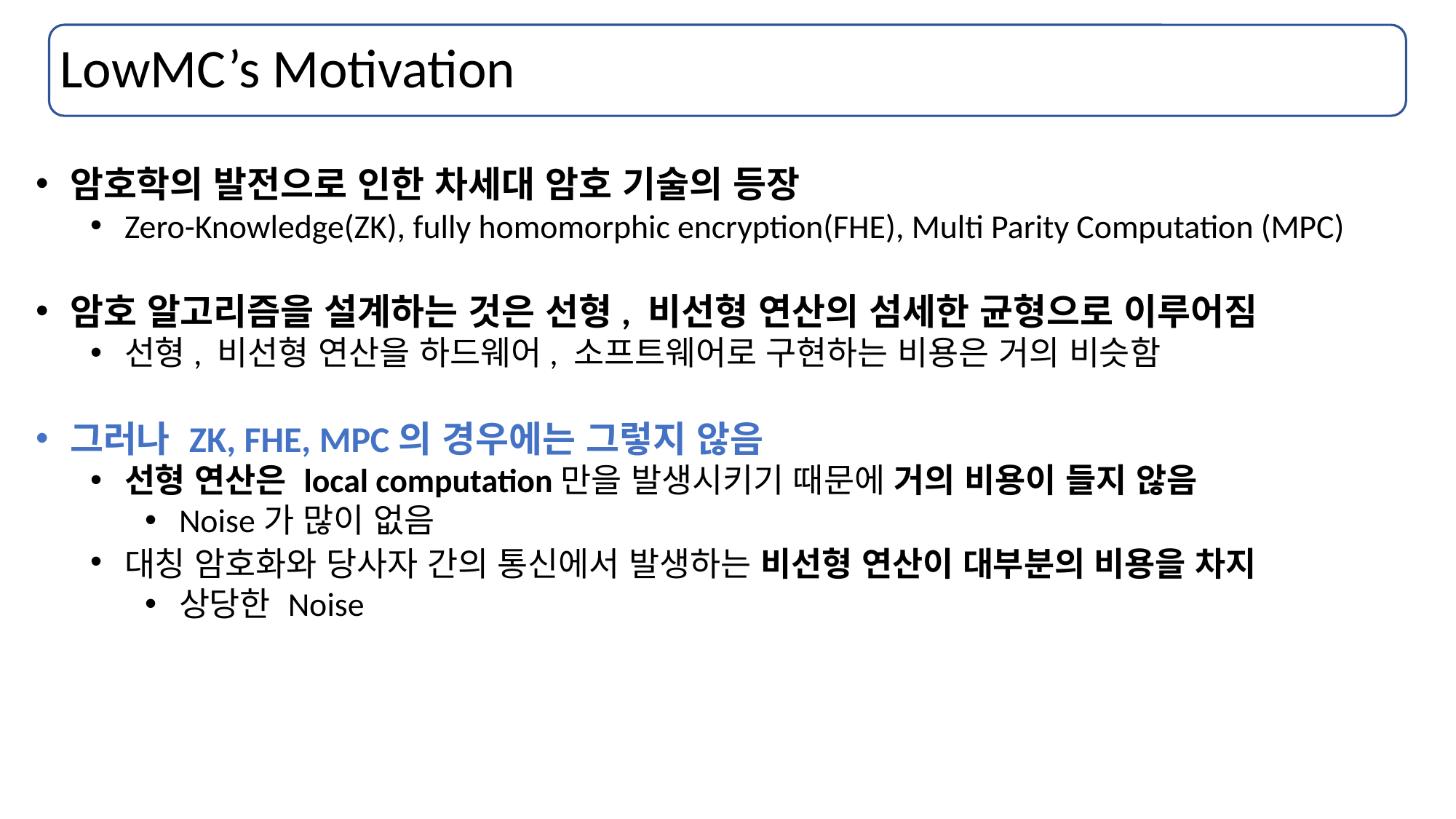

# LowMC’s Motivation
암호학의 발전으로 인한 차세대 암호 기술의 등장
Zero-Knowledge(ZK), fully homomorphic encryption(FHE), Multi Parity Computation (MPC)

암호 알고리즘을 설계하는 것은 선형, 비선형 연산의 섬세한 균형으로 이루어짐
선형, 비선형 연산을 하드웨어, 소프트웨어로 구현하는 비용은 거의 비슷함

그러나 ZK, FHE, MPC의 경우에는 그렇지 않음
선형 연산은 local computation만을 발생시키기 때문에 거의 비용이 들지 않음
Noise가 많이 없음
대칭 암호화와 당사자 간의 통신에서 발생하는 비선형 연산이 대부분의 비용을 차지
상당한 Noise